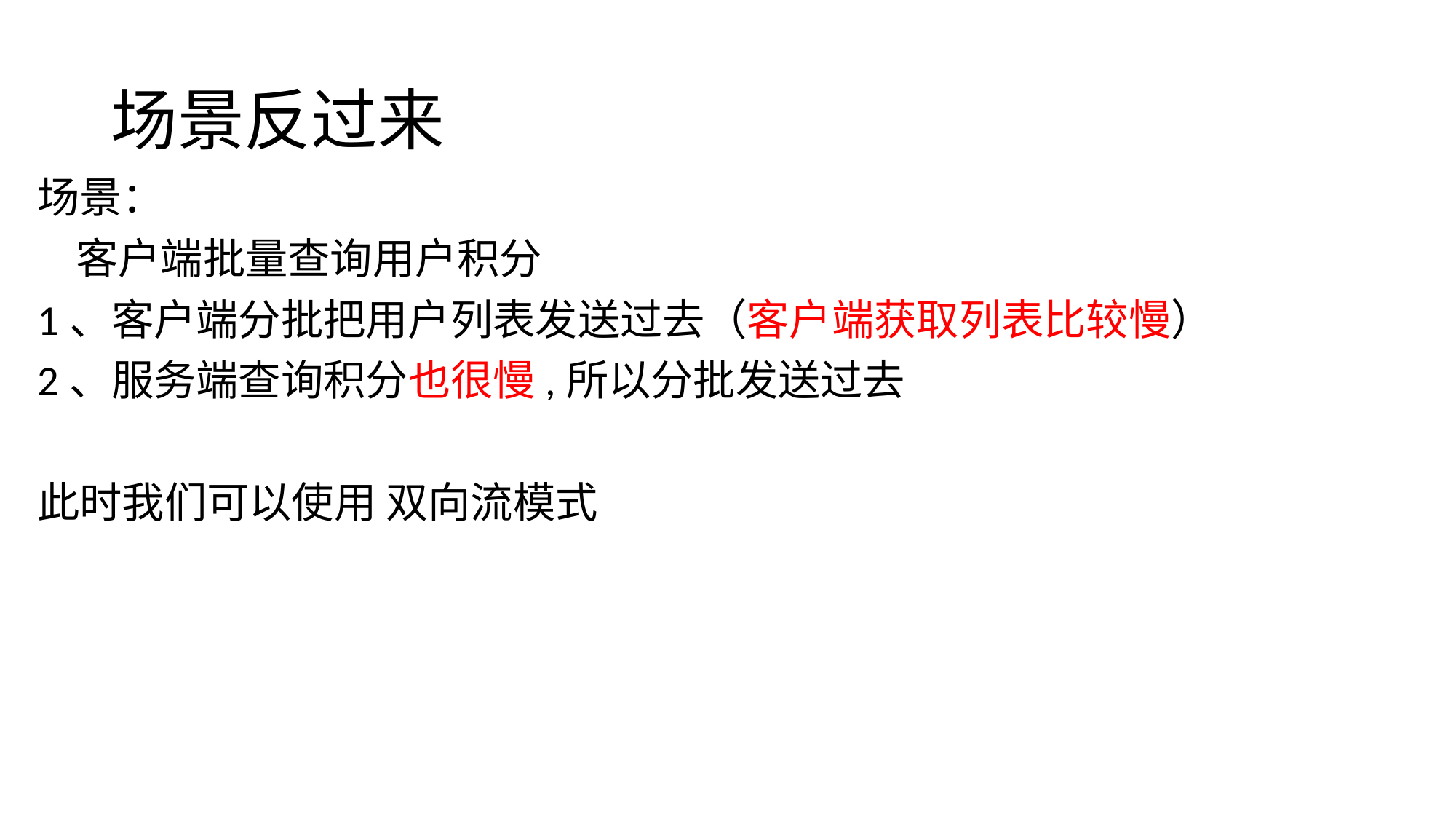

# 场景反过来
场景：
   客户端批量查询用户积分
1、客户端分批把用户列表发送过去（客户端获取列表比较慢）
2、服务端查询积分也很慢,所以分批发送过去

此时我们可以使用 双向流模式